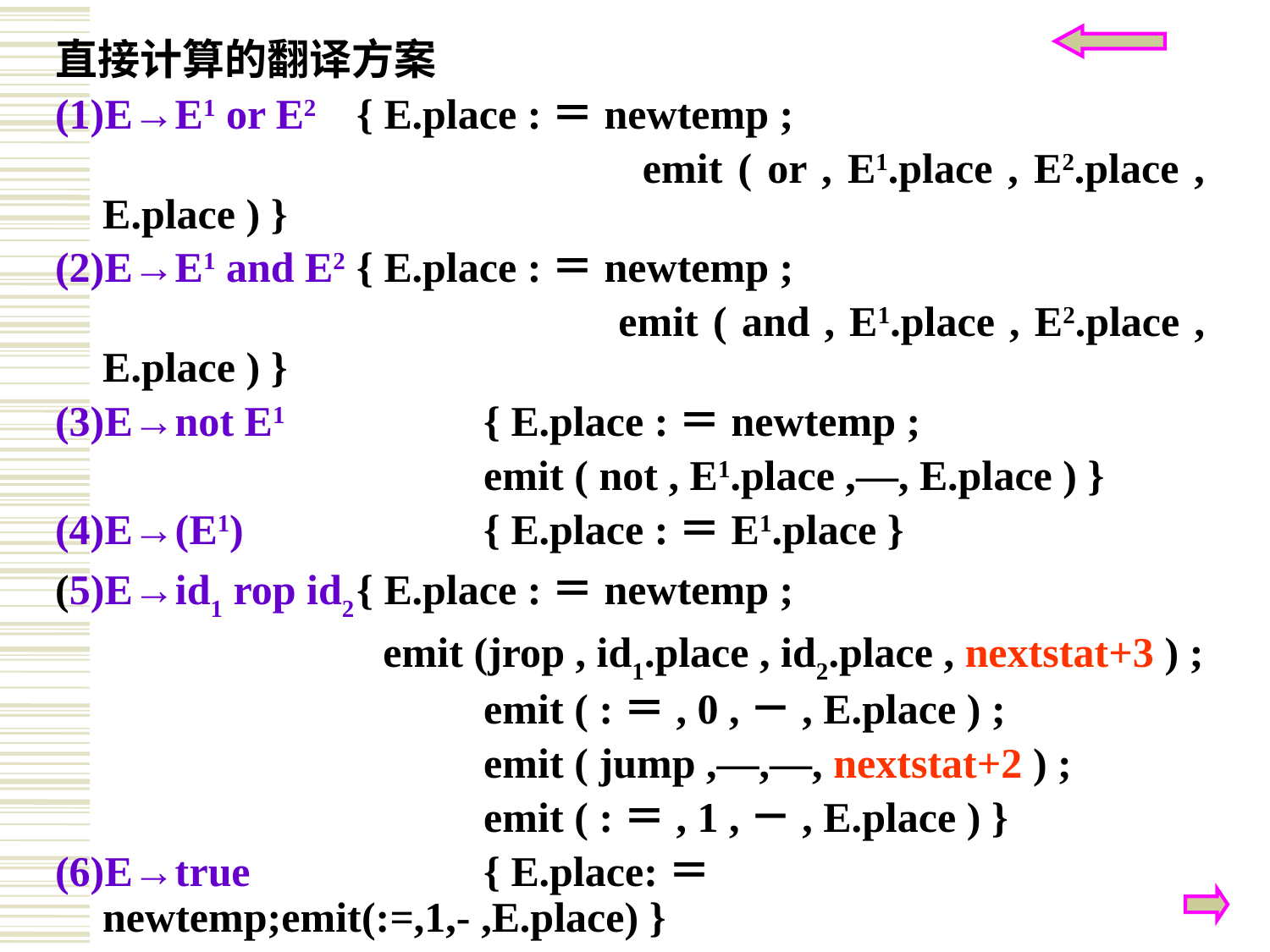

直接计算的翻译方案
(1)E→E1 or E2	{ E.place :＝newtemp ;
                                  	emit ( or , E1.place , E2.place , E.place ) }
(2)E→E1 and E2	{ E.place :＝newtemp ;
                                  	emit ( and , E1.place , E2.place , E.place ) }
(3)E→not E1		{ E.place :＝newtemp ;
                                  	emit ( not , E1.place ,—, E.place ) }
(4)E→(E1)		{ E.place :＝E1.place }
(5)E→id1 rop id2	{ E.place :＝newtemp ;
                               emit (jrop , id1.place , id2.place , nextstat+3 ) ;
                                   	emit ( :＝, 0 ,－, E.place ) ;
                                   	emit ( jump ,―,―, nextstat+2 ) ;
                                   	emit ( :＝, 1 ,－, E.place ) }
(6)E→true		{ E.place:＝newtemp;emit(:=,1,- ,E.place) }
(7)E→false		{E.place:=newtemp;emit(:=,0,- ,E.place)}